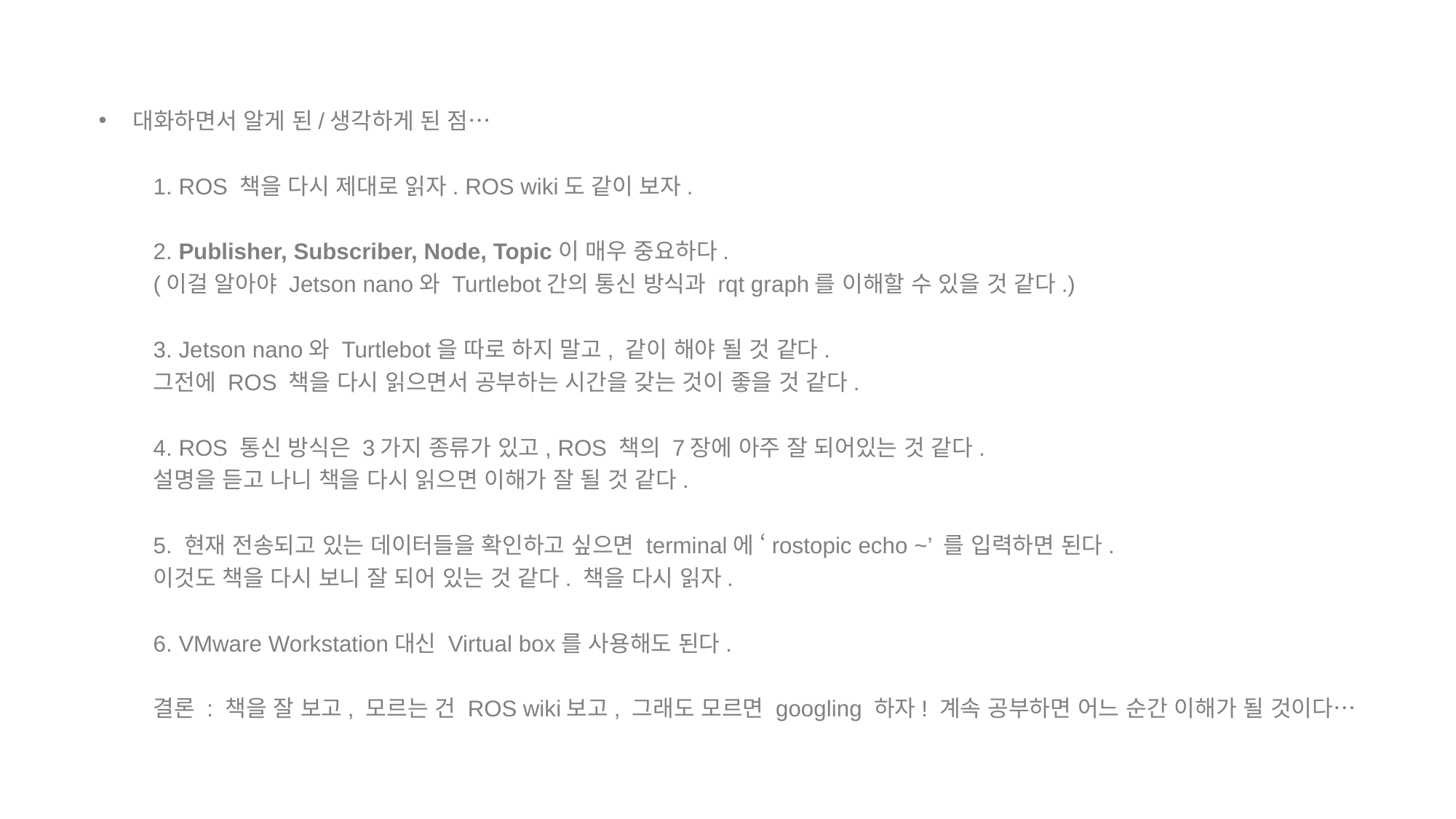

대화하면서 알게 된/생각하게 된 점…

1. ROS 책을 다시 제대로 읽자. ROS wiki도 같이 보자.

2. Publisher, Subscriber, Node, Topic이 매우 중요하다.
(이걸 알아야 Jetson nano와 Turtlebot간의 통신 방식과 rqt graph를 이해할 수 있을 것 같다.)

3. Jetson nano와 Turtlebot을 따로 하지 말고, 같이 해야 될 것 같다.
그전에 ROS 책을 다시 읽으면서 공부하는 시간을 갖는 것이 좋을 것 같다.

4. ROS 통신 방식은 3가지 종류가 있고, ROS 책의 7장에 아주 잘 되어있는 것 같다.
설명을 듣고 나니 책을 다시 읽으면 이해가 잘 될 것 같다.

5. 현재 전송되고 있는 데이터들을 확인하고 싶으면 terminal에 ‘rostopic echo ~’ 를 입력하면 된다.
이것도 책을 다시 보니 잘 되어 있는 것 같다. 책을 다시 읽자.

6. VMware Workstation대신 Virtual box를 사용해도 된다.

결론 : 책을 잘 보고, 모르는 건 ROS wiki보고, 그래도 모르면 googling 하자! 계속 공부하면 어느 순간 이해가 될 것이다…